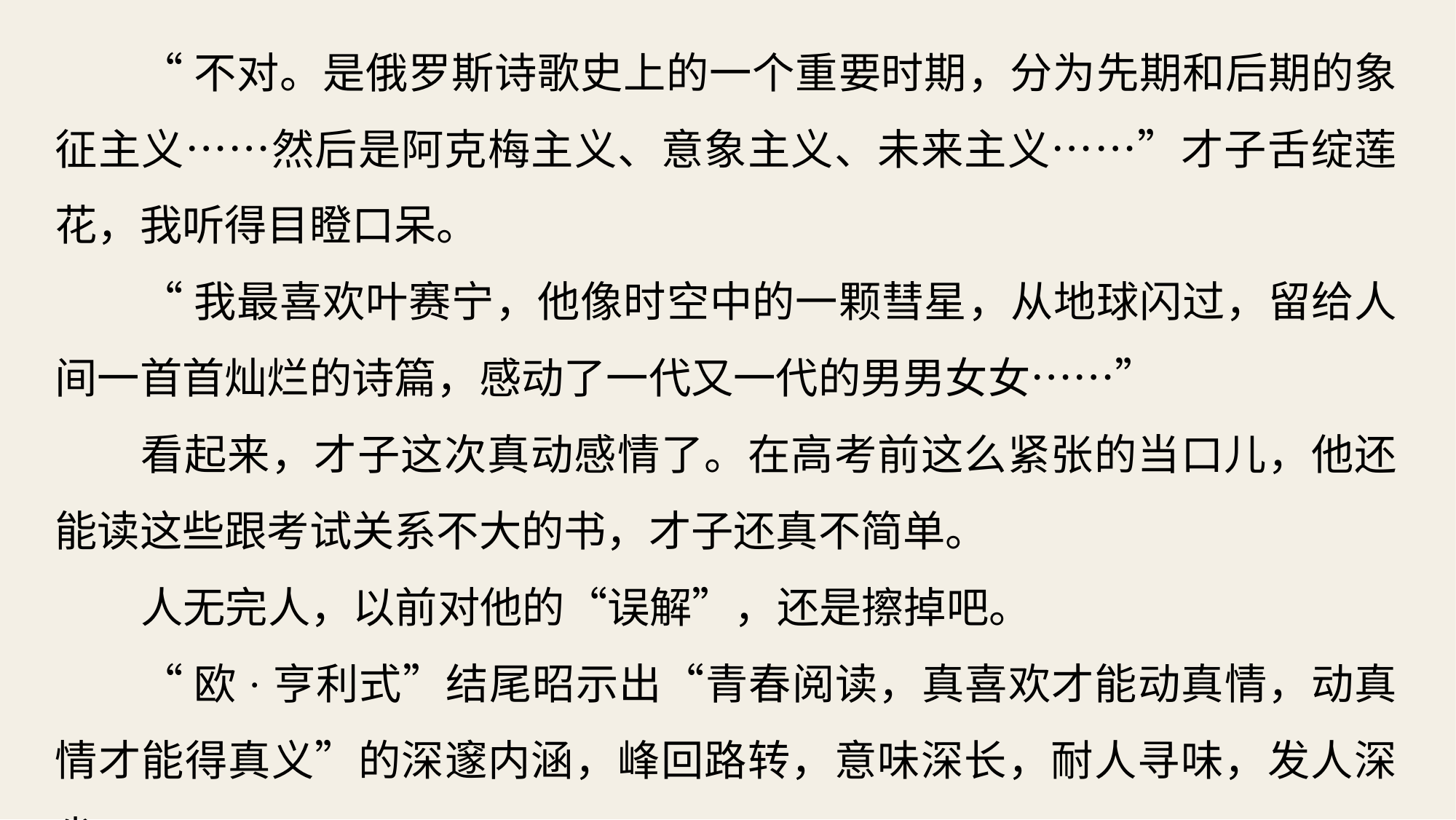

“不对。是俄罗斯诗歌史上的一个重要时期，分为先期和后期的象征主义……然后是阿克梅主义、意象主义、未来主义……”才子舌绽莲花，我听得目瞪口呆。
“我最喜欢叶赛宁，他像时空中的一颗彗星，从地球闪过，留给人间一首首灿烂的诗篇，感动了一代又一代的男男女女……”
看起来，才子这次真动感情了。在高考前这么紧张的当口儿，他还能读这些跟考试关系不大的书，才子还真不简单。
人无完人，以前对他的“误解”，还是擦掉吧。
“欧·亨利式”结尾昭示出“青春阅读，真喜欢才能动真情，动真情才能得真义”的深邃内涵，峰回路转，意味深长，耐人寻味，发人深省。